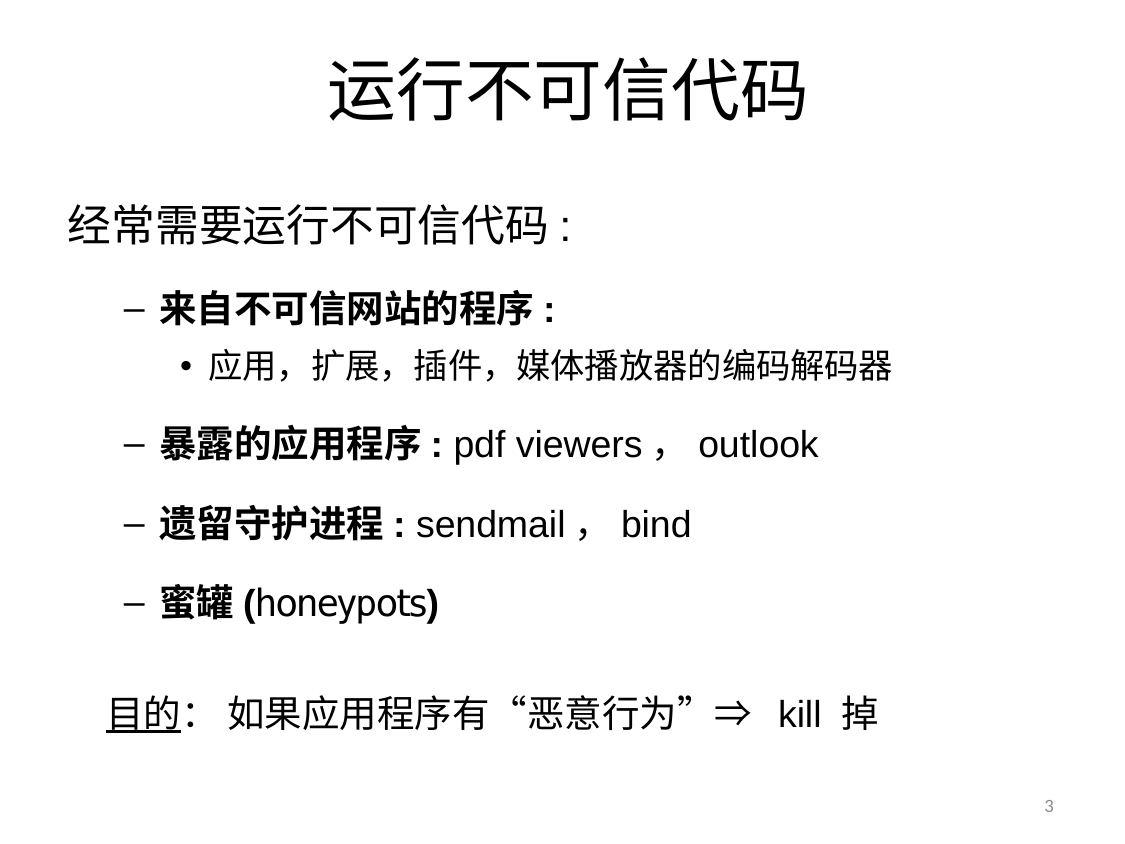

# 运行不可信代码
经常需要运行不可信代码:
来自不可信网站的程序:
应用，扩展，插件，媒体播放器的编码解码器
暴露的应用程序: pdf viewers，outlook
遗留守护进程: sendmail，bind
蜜罐(honeypots)
目的： 如果应用程序有“恶意行为”⇒  kill 掉
3